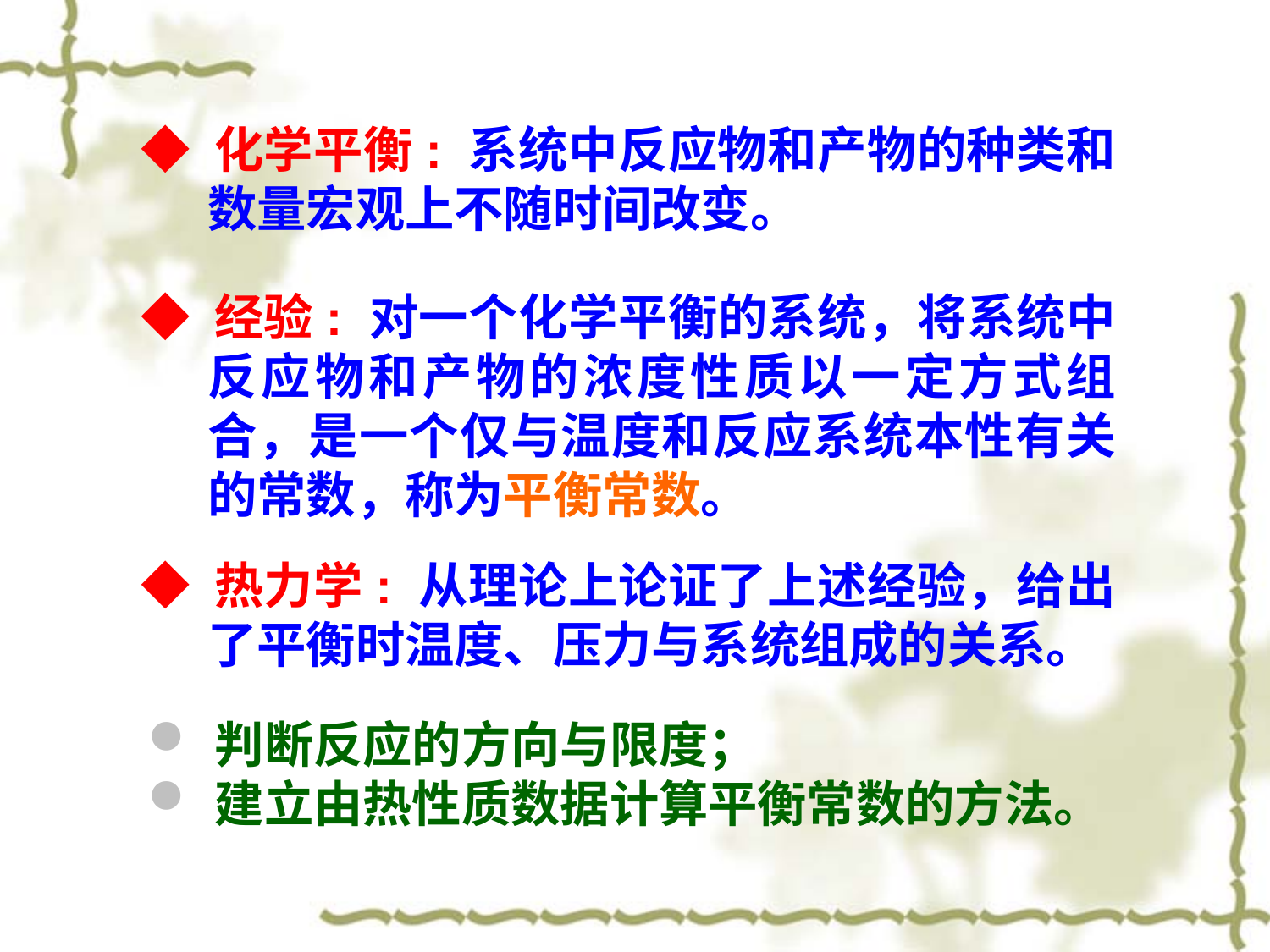

◆ 化学平衡: 系统中反应物和产物的种类和数量宏观上不随时间改变。
◆ 经验: 对一个化学平衡的系统，将系统中反应物和产物的浓度性质以一定方式组合，是一个仅与温度和反应系统本性有关的常数，称为平衡常数。
◆ 热力学: 从理论上论证了上述经验，给出了平衡时温度、压力与系统组成的关系。
判断反应的方向与限度；
建立由热性质数据计算平衡常数的方法。